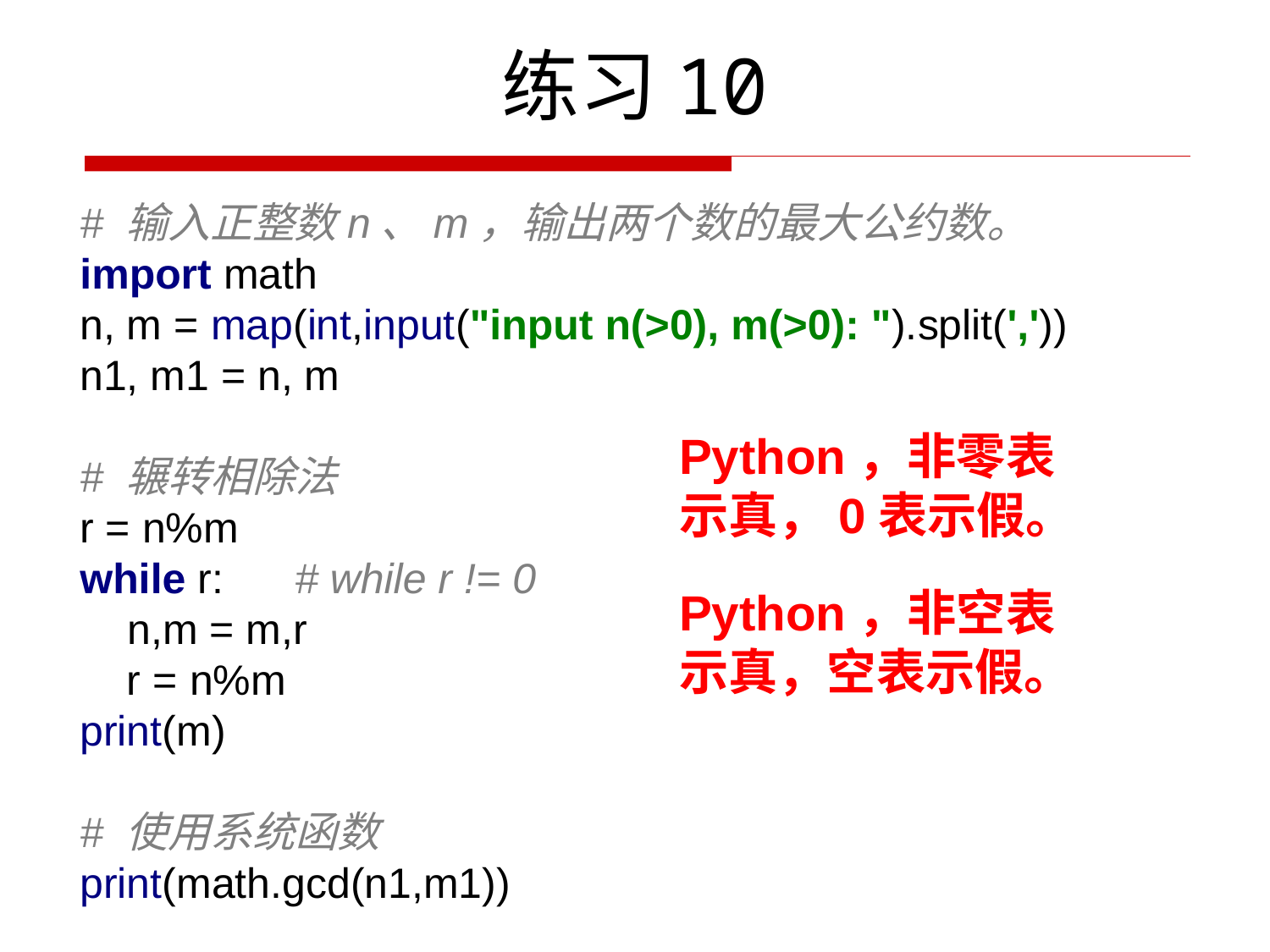

# 练习10
# 输入正整数n、m，输出两个数的最大公约数。 import math n, m = map(int,input("input n(>0), m(>0): ").split(',')) n1, m1 = n, m # 辗转相除法 r = n%m while r:      # while r != 0 n,m = m,r r = n%m print(m) # 使用系统函数 print(math.gcd(n1,m1))
Python，非零表示真，0表示假。
Python，非空表示真，空表示假。
47